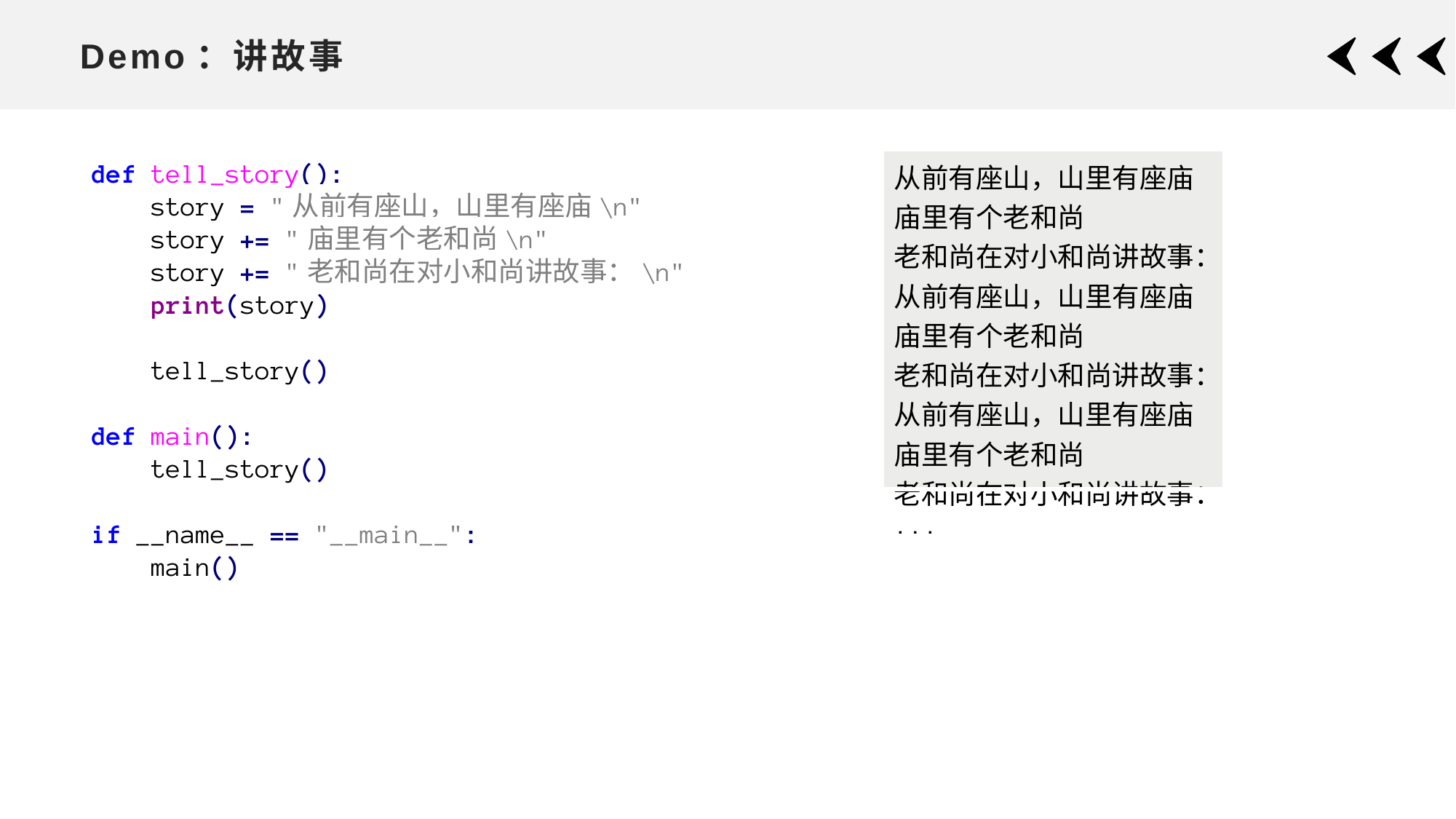

# Demo：讲故事
def tell_story():
    story = "从前有座山，山里有座庙\n"
    story += "庙里有个老和尚\n"
    story += "老和尚在对小和尚讲故事：\n"
    print(story)

    tell_story()

def main():
    tell_story()

if __name__ == "__main__":
    main()
| 从前有座山，山里有座庙 庙里有个老和尚 老和尚在对小和尚讲故事： 从前有座山，山里有座庙 庙里有个老和尚 老和尚在对小和尚讲故事： 从前有座山，山里有座庙 庙里有个老和尚 老和尚在对小和尚讲故事： ... |
| --- |